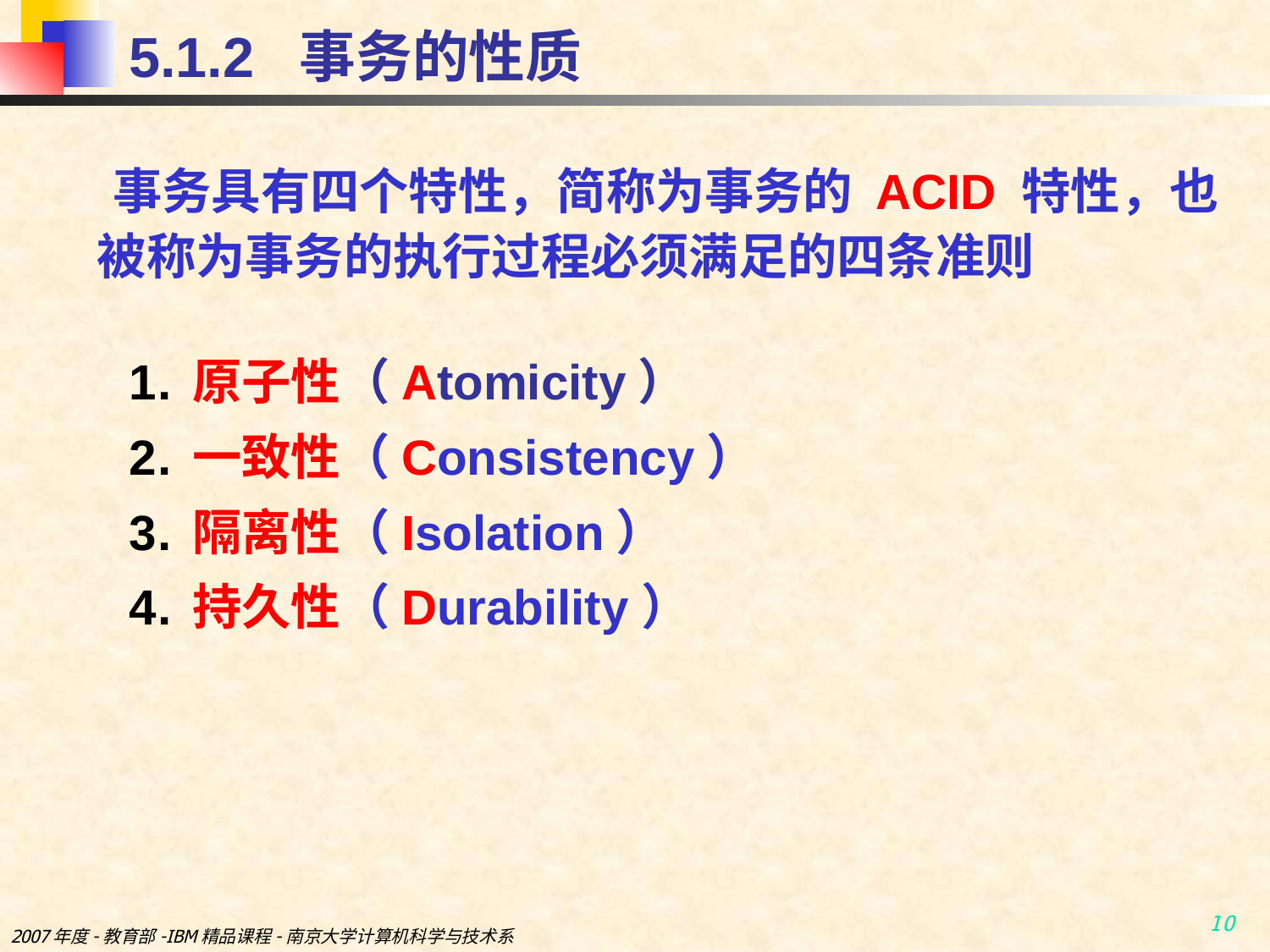

# 5.1.2  事务的性质
      事务具有四个特性，简称为事务的 ACID 特性，也被称为事务的执行过程必须满足的四条准则
原子性（Atomicity）
一致性（Consistency）
隔离性（Isolation）
持久性（Durability）
10